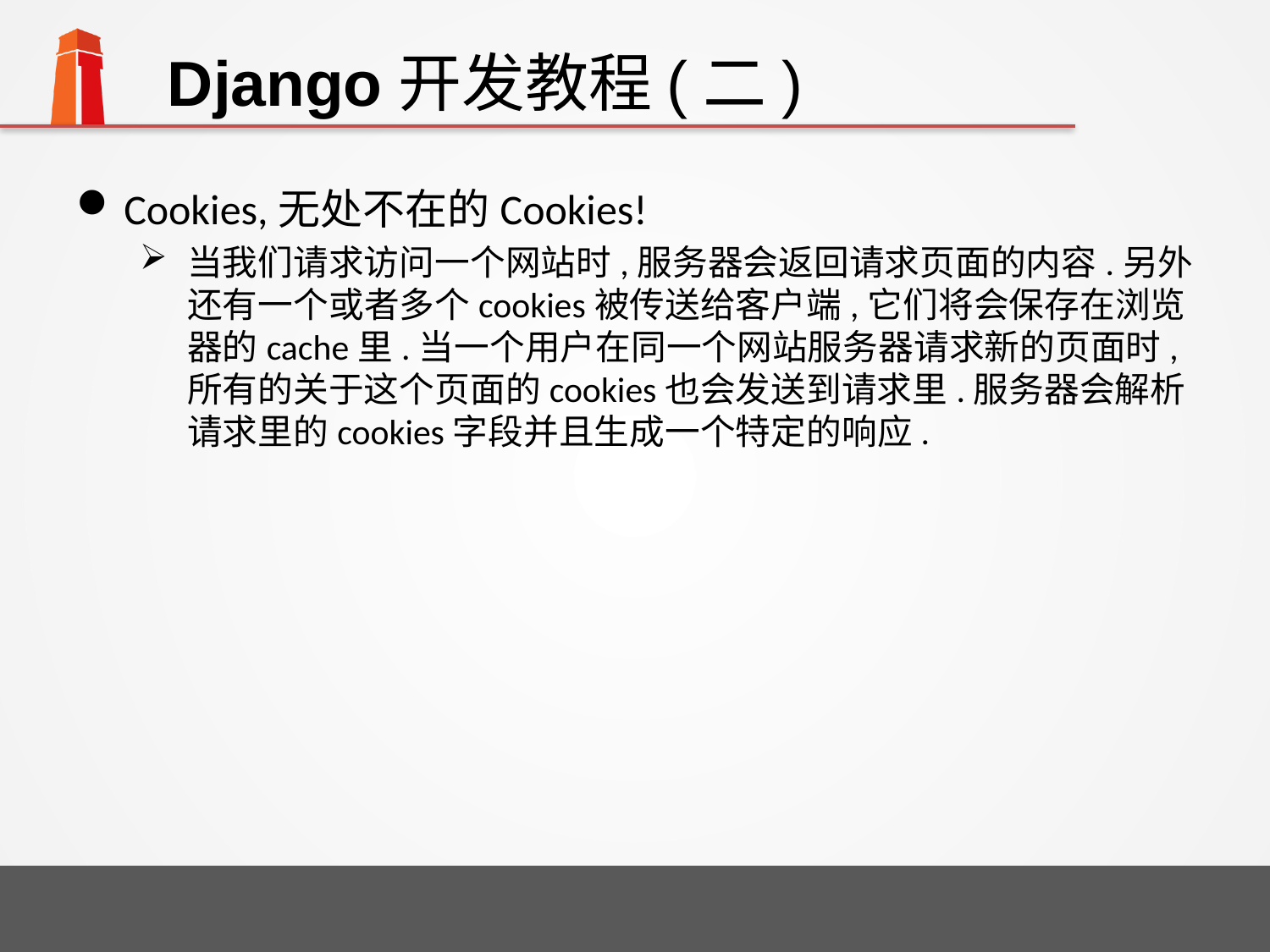

# Django开发教程(二)
Cookies,无处不在的Cookies!
当我们请求访问一个网站时,服务器会返回请求页面的内容.另外还有一个或者多个cookies被传送给客户端,它们将会保存在浏览器的cache里.当一个用户在同一个网站服务器请求新的页面时,所有的关于这个页面的cookies也会发送到请求里.服务器会解析请求里的cookies字段并且生成一个特定的响应.